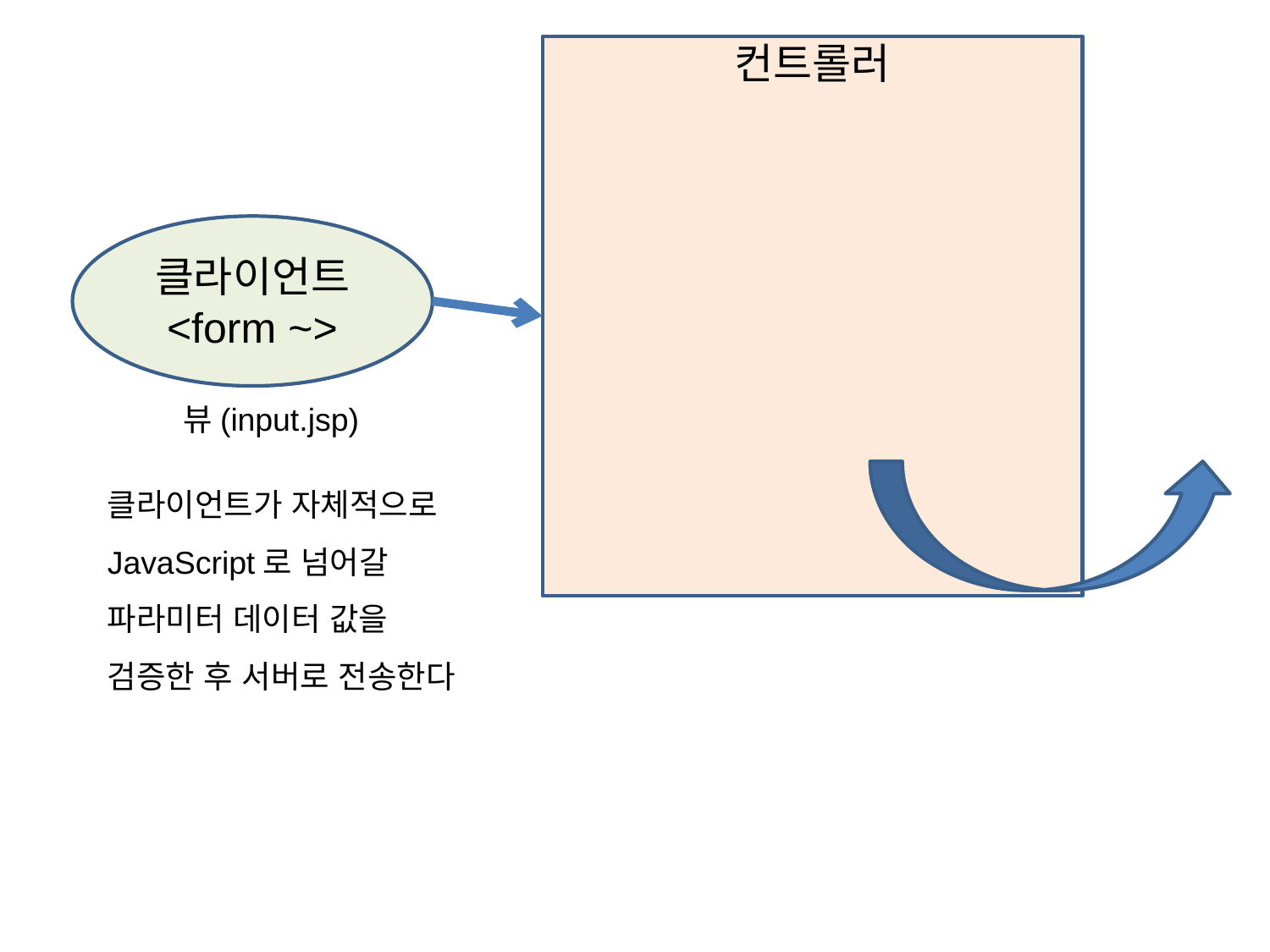

컨트롤러

클라이언트
<form ~>
뷰(input.jsp)
클라이언트가 자체적으로 JavaScript로 넘어갈
파라미터 데이터 값을 검증한 후 서버로 전송한다